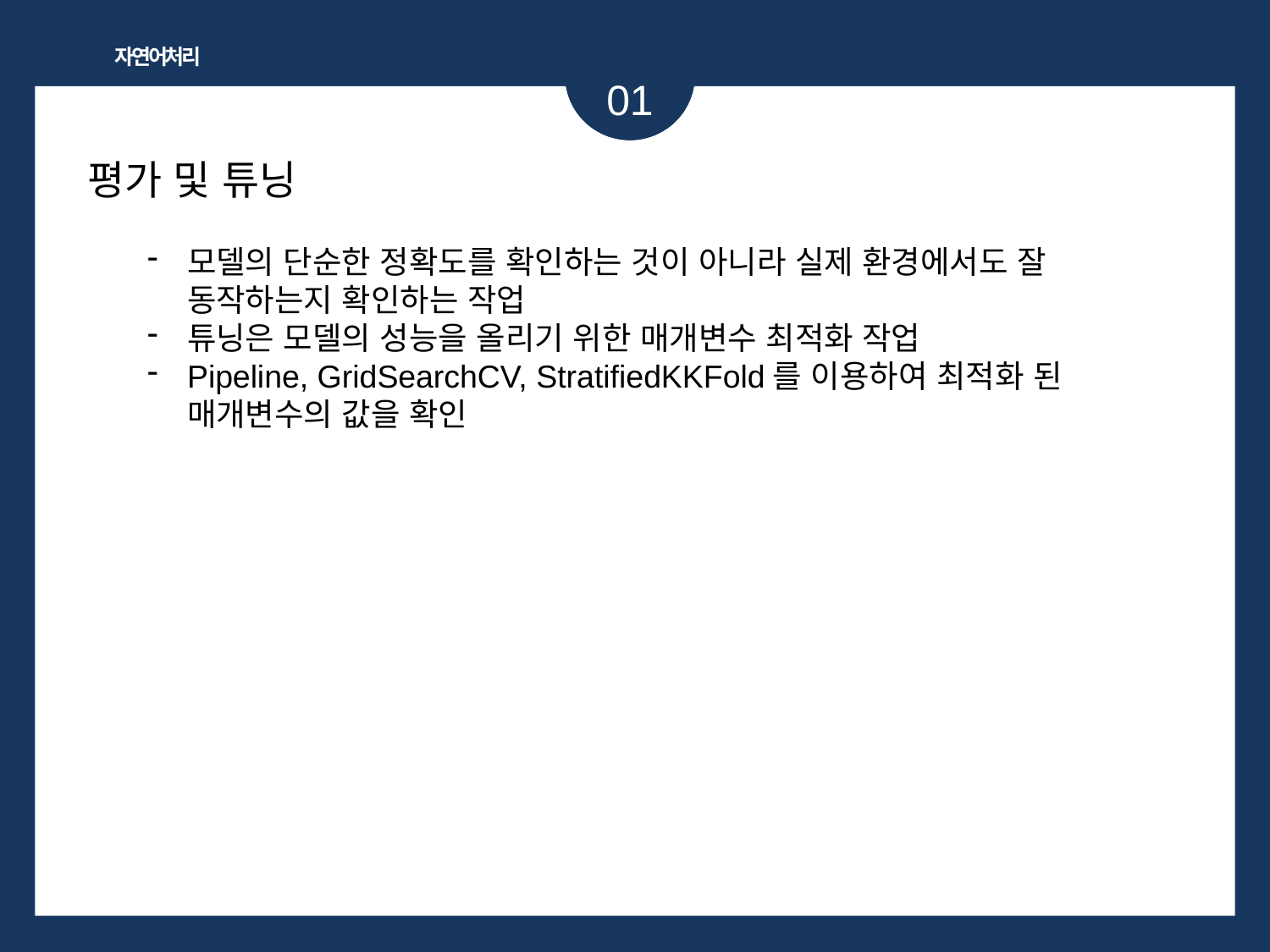

자연어처리
01
평가 및 튜닝
모델의 단순한 정확도를 확인하는 것이 아니라 실제 환경에서도 잘 동작하는지 확인하는 작업
튜닝은 모델의 성능을 올리기 위한 매개변수 최적화 작업
Pipeline, GridSearchCV, StratifiedKKFold를 이용하여 최적화 된 매개변수의 값을 확인